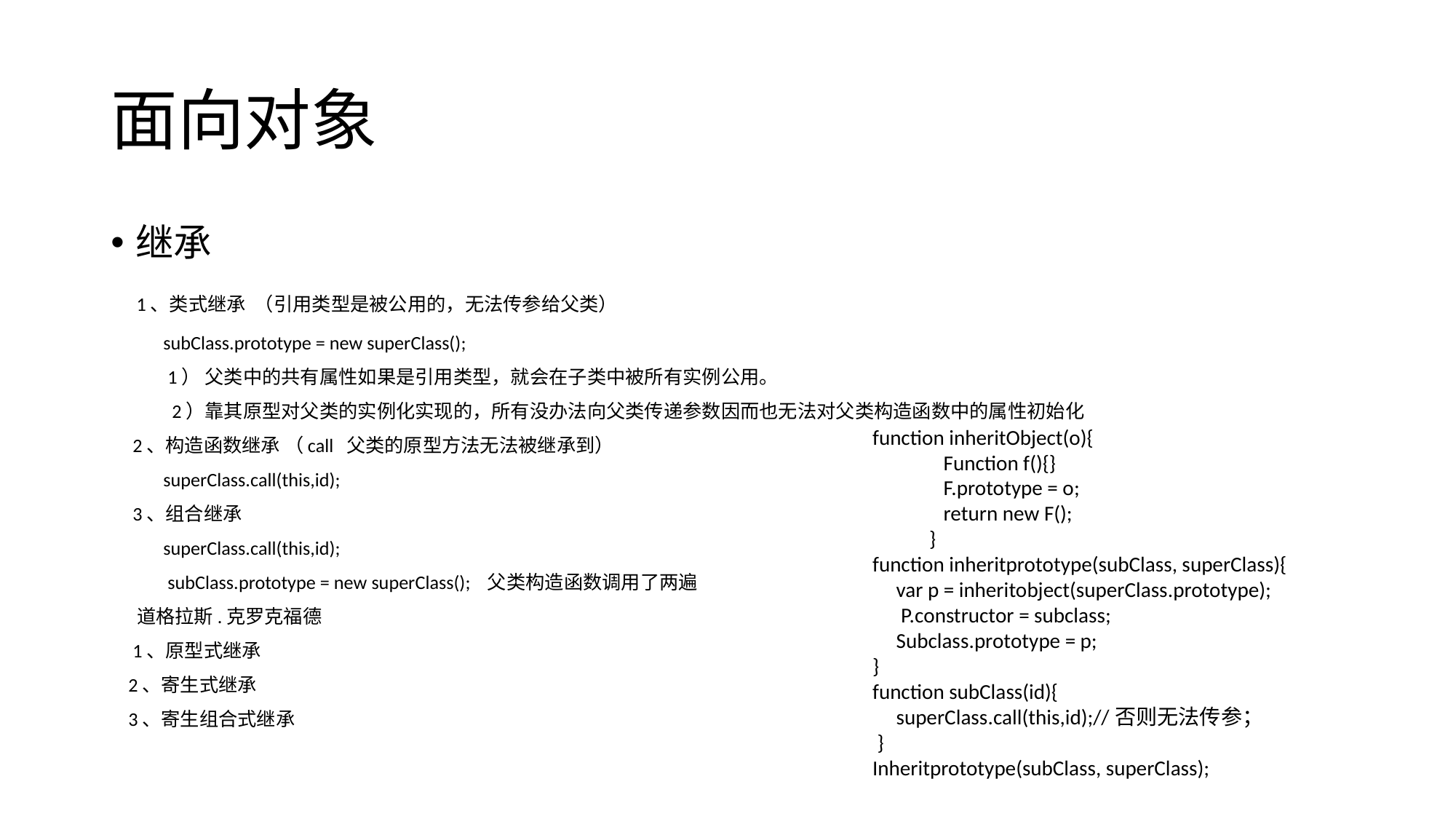

# 面向对象
继承
   1、类式继承  （引用类型是被公用的，无法传参给父类）
            subClass.prototype = new superClass();
             1） 父类中的共有属性如果是引用类型，就会在子类中被所有实例公用。
              2）靠其原型对父类的实例化实现的，所有没办法向父类传递参数因而也无法对父类构造函数中的属性初始化
     2、构造函数继承 （call  父类的原型方法无法被继承到）
            superClass.call(this,id);
     3、组合继承
            superClass.call(this,id);
             subClass.prototype = new superClass();   父类构造函数调用了两遍
     道格拉斯.克罗克福德
     1、原型式继承
    2、寄生式继承
    3、寄生组合式继承

function inheritObject(o){
               Function f(){}
               F.prototype = o;
               return new F();
            }
function inheritprototype(subClass, superClass){
     var p = inheritobject(superClass.prototype);
      P.constructor = subclass;
     Subclass.prototype = p;
}
function subClass(id){
     superClass.call(this,id);//否则无法传参；
 }
Inheritprototype(subClass, superClass);